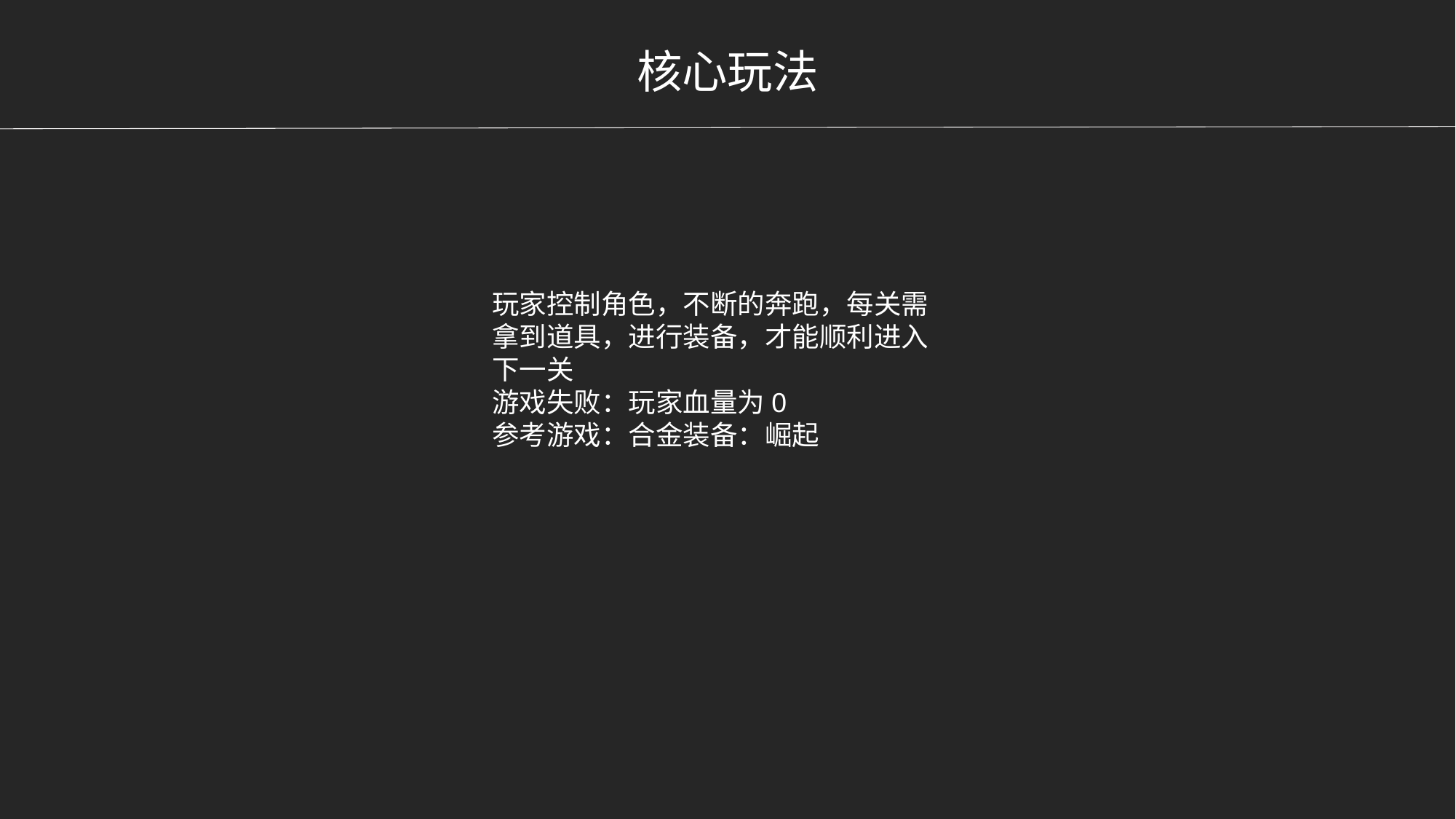

核心玩法
玩家控制角色，不断的奔跑，每关需拿到道具，进行装备，才能顺利进入下一关
游戏失败：玩家血量为0
参考游戏：合金装备：崛起